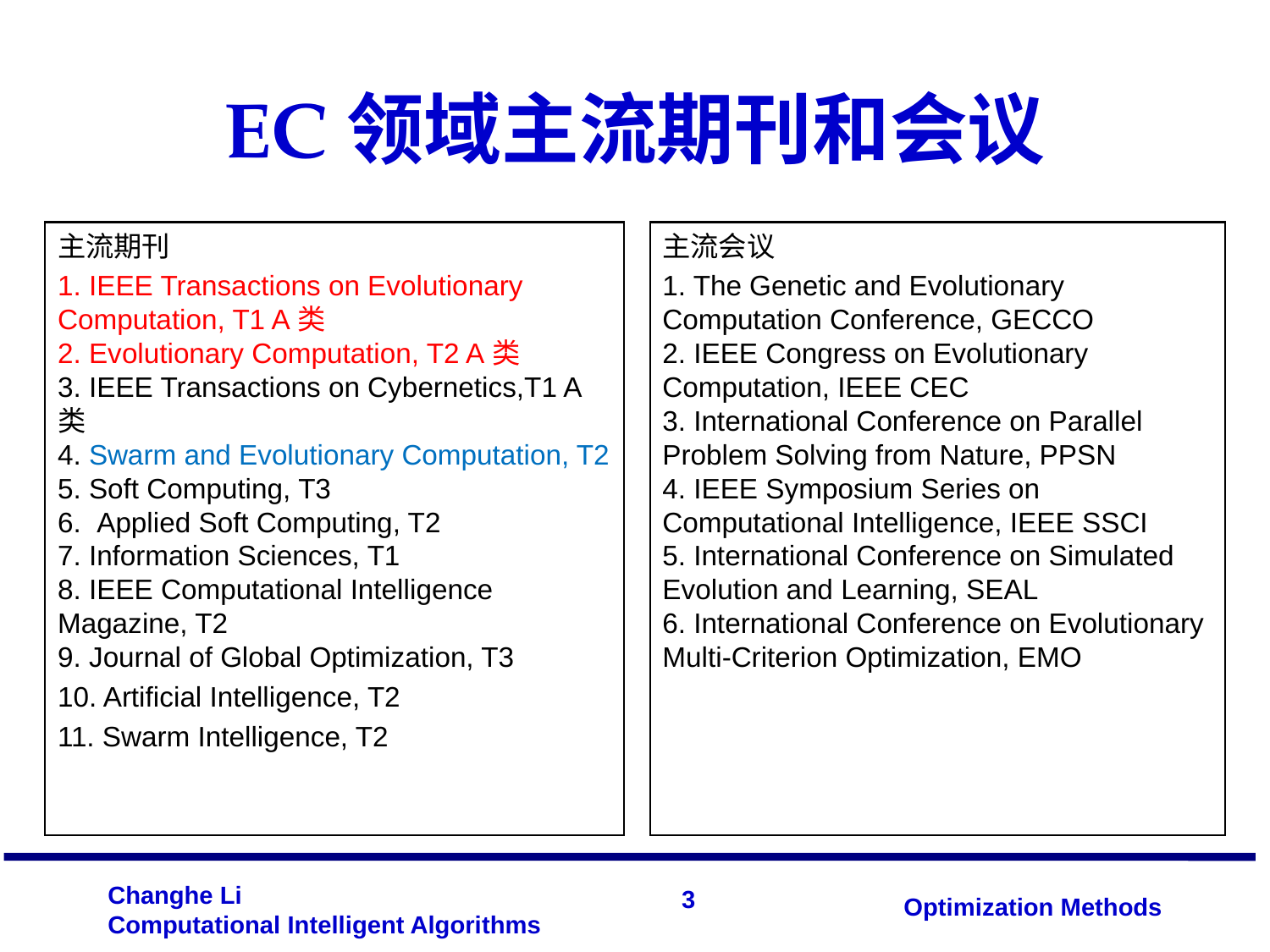

# EC领域主流期刊和会议
主流期刊
1. IEEE Transactions on Evolutionary Computation, T1 A类
2. Evolutionary Computation, T2 A类
3. IEEE Transactions on Cybernetics,T1 A类
4. Swarm and Evolutionary Computation, T2
5. Soft Computing, T3
6.  Applied Soft Computing, T2
7. Information Sciences, T1
8. IEEE Computational Intelligence Magazine, T2
9. Journal of Global Optimization, T3
10. Artificial Intelligence, T2
11. Swarm Intelligence, T2
主流会议
1. The Genetic and Evolutionary Computation Conference, GECCO 
2. IEEE Congress on Evolutionary Computation, IEEE CEC
3. International Conference on Parallel Problem Solving from Nature, PPSN
4. IEEE Symposium Series on Computational Intelligence, IEEE SSCI
5. International Conference on Simulated Evolution and Learning, SEAL 
6. International Conference on Evolutionary Multi-Criterion Optimization, EMO